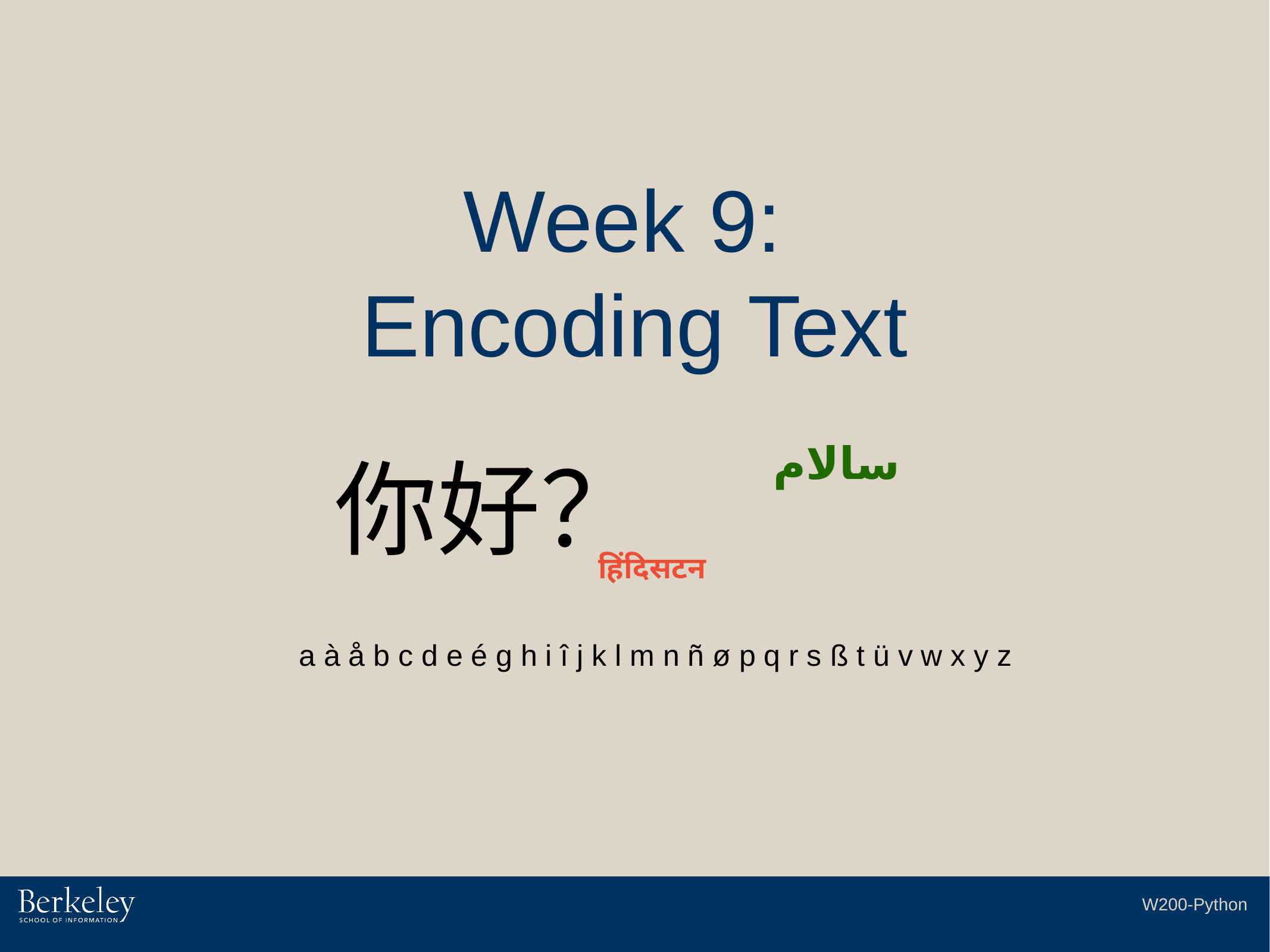

# Week 9:
Encoding Text
你好？
سالام
हिंदिसटन
a à å b c d e é g h i î j k l m n ñ ø p q r s ß t ü v w x y z
1